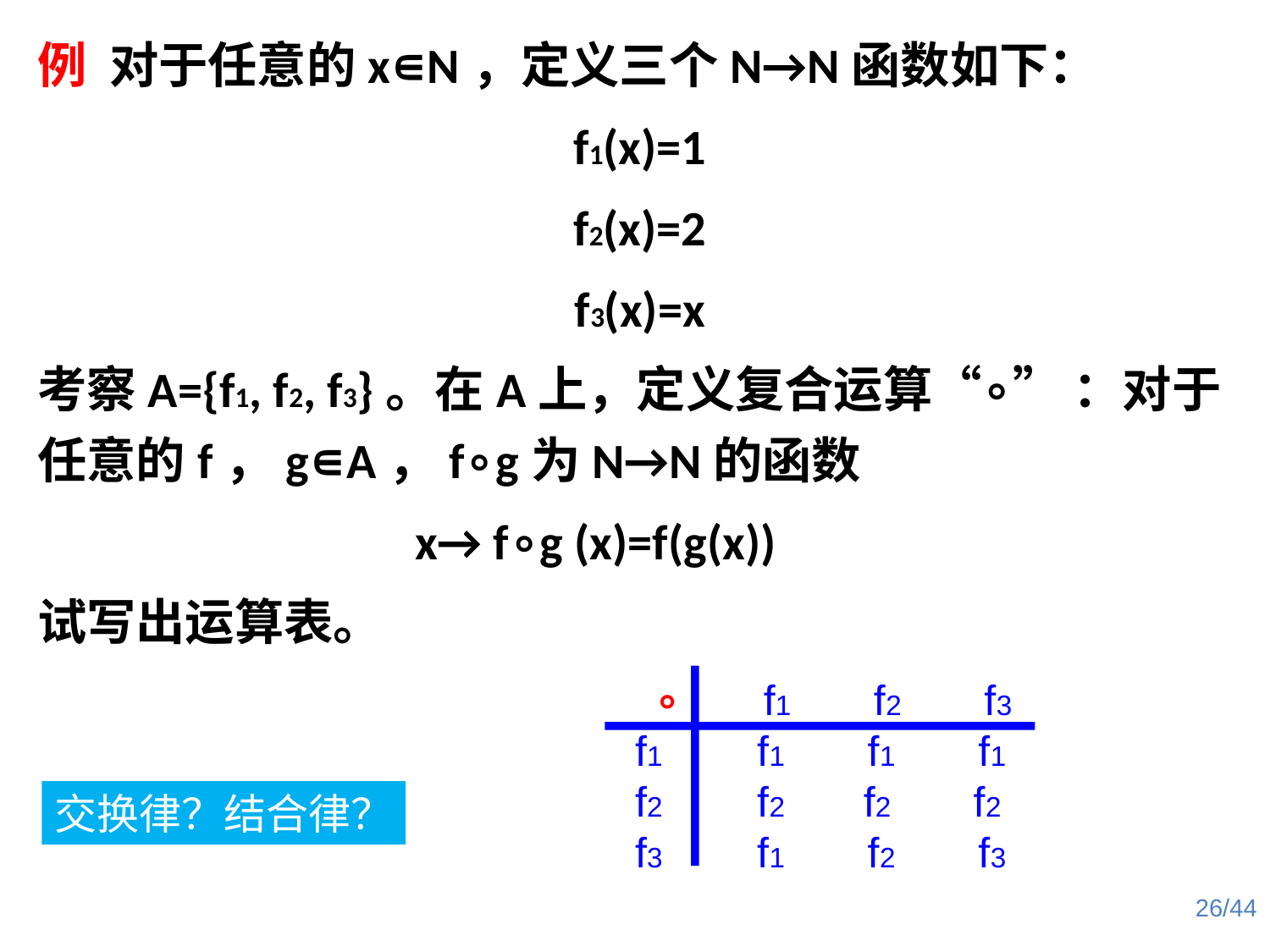

例  对于任意的x∊N，定义三个N→N函数如下：
f1(x)=1
f2(x)=2
f3(x)=x
考察A={f1, f2, f3}。在A上，定义复合运算“∘” ：对于任意的f，g∊A，f∘g为N→N的函数
		           x→ f∘g (x)=f(g(x))
试写出运算表。

  ∘       f1       f2       f3
f1        f1       f1       f1
f2        f2          f2       f2
f3        f1       f2       f3

交换律？结合律？
26/44